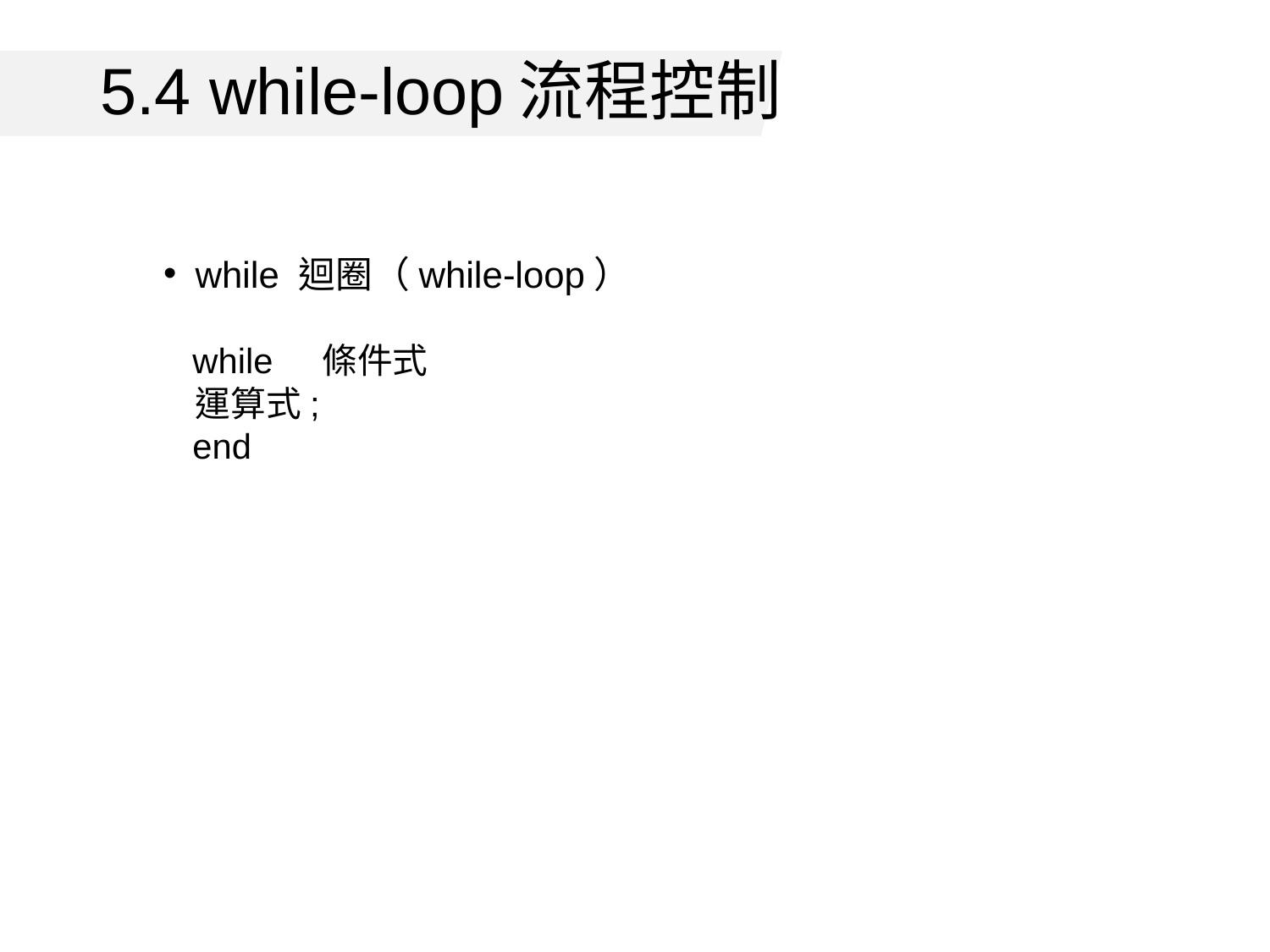

# 5.4 while-loop流程控制
while 迴圈（while-loop）

   while	條件式
   運算式;
   end